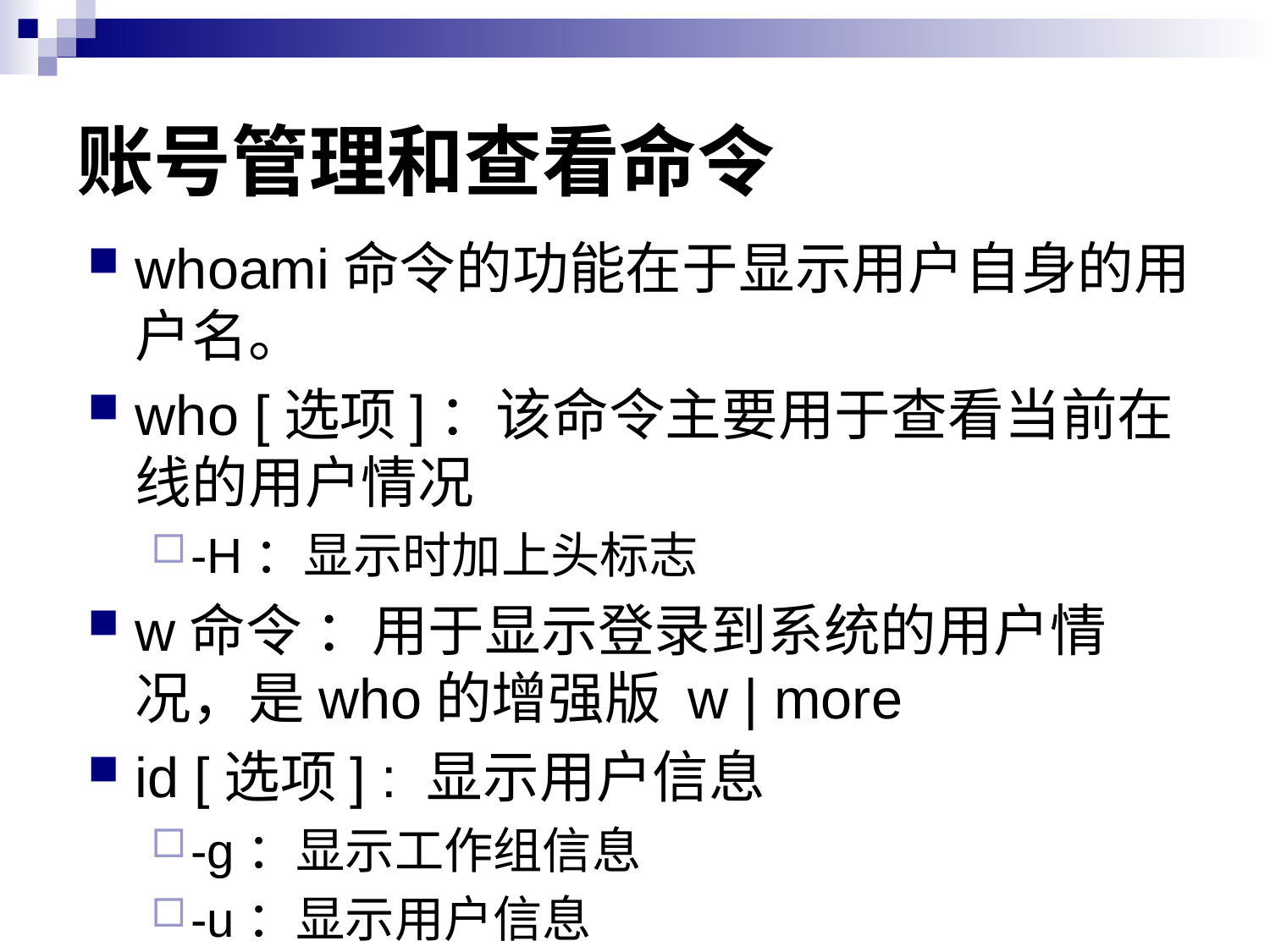

# 账号管理和查看命令
whoami命令的功能在于显示用户自身的用户名。
who [选项]：该命令主要用于查看当前在线的用户情况
-H：显示时加上头标志
w命令 ：用于显示登录到系统的用户情况，是who的增强版 w | more
id [选项] : 显示用户信息
-g：显示工作组信息
-u：显示用户信息